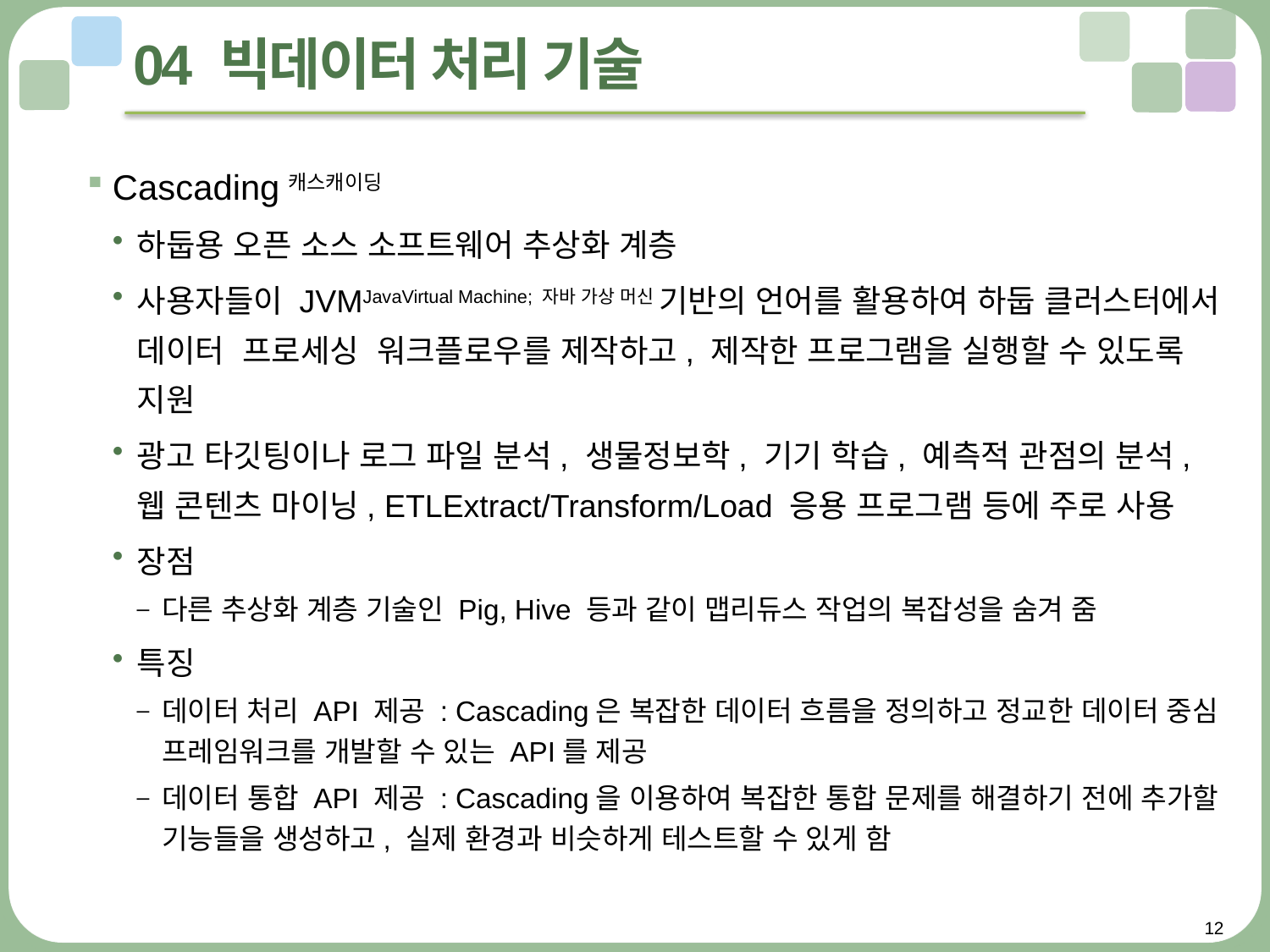

# 04 빅데이터 처리 기술
Cascading캐스캐이딩
하둡용 오픈 소스 소프트웨어 추상화 계층
사용자들이 JVMJavaVirtual Machine; 자바 가상 머신 기반의 언어를 활용하여 하둡 클러스터에서 데이터  프로세싱  워크플로우를 제작하고, 제작한 프로그램을 실행할 수 있도록 지원
광고 타깃팅이나 로그 파일 분석, 생물정보학, 기기 학습, 예측적 관점의 분석, 웹 콘텐츠 마이닝, ETLExtract/Transform/Load 응용 프로그램 등에 주로 사용
장점
다른 추상화 계층 기술인 Pig, Hive 등과 같이 맵리듀스 작업의 복잡성을 숨겨 줌
특징
데이터 처리 API 제공 : Cascading은 복잡한 데이터 흐름을 정의하고 정교한 데이터 중심 프레임워크를 개발할 수 있는 API를 제공
데이터 통합 API 제공 : Cascading을 이용하여 복잡한 통합 문제를 해결하기 전에 추가할 기능들을 생성하고, 실제 환경과 비슷하게 테스트할 수 있게 함